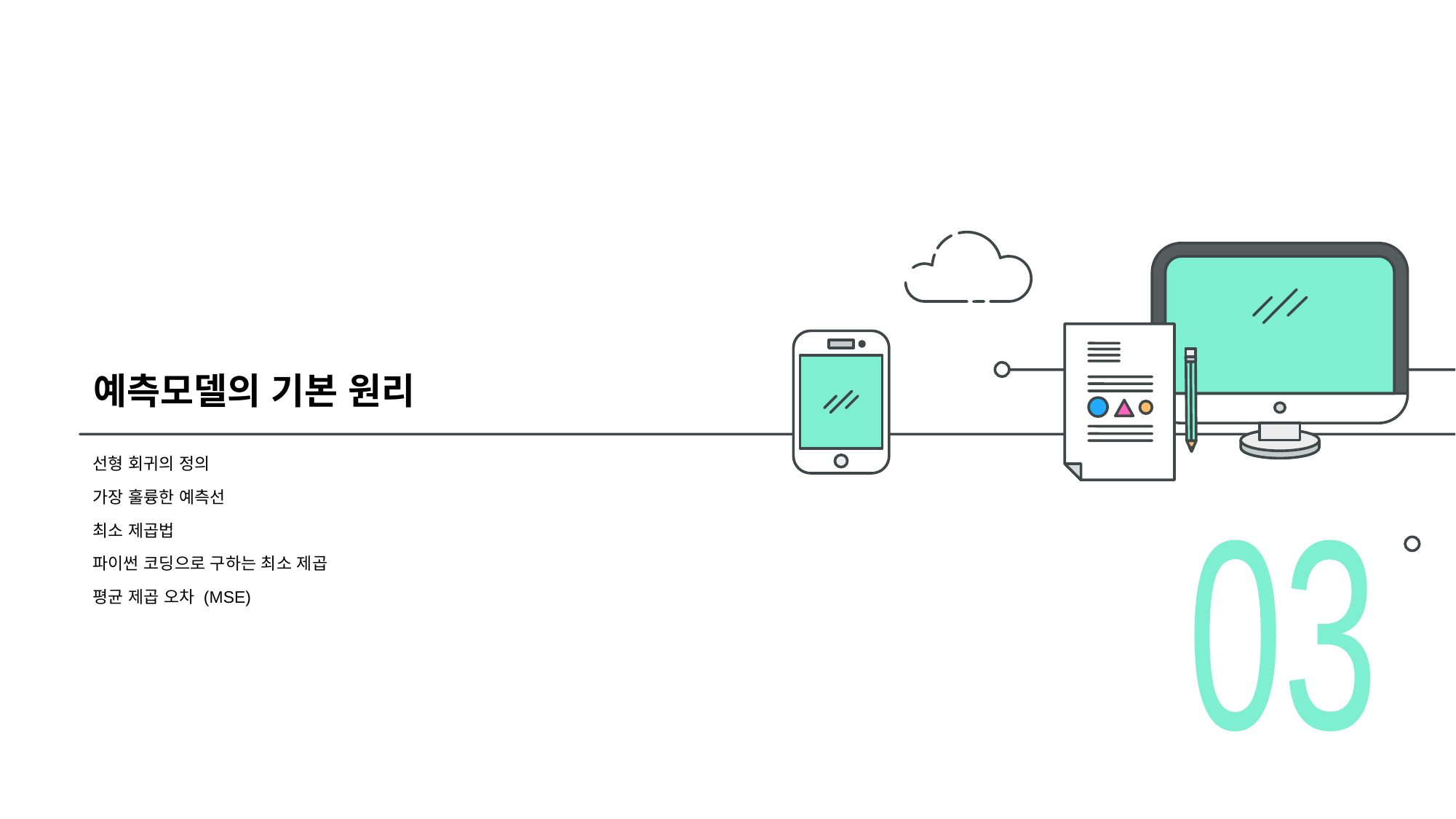

# 예측모델의 기본 원리
선형 회귀의 정의
가장 훌륭한 예측선
최소 제곱법
파이썬 코딩으로 구하는 최소 제곱
평균 제곱 오차 (MSE)
03